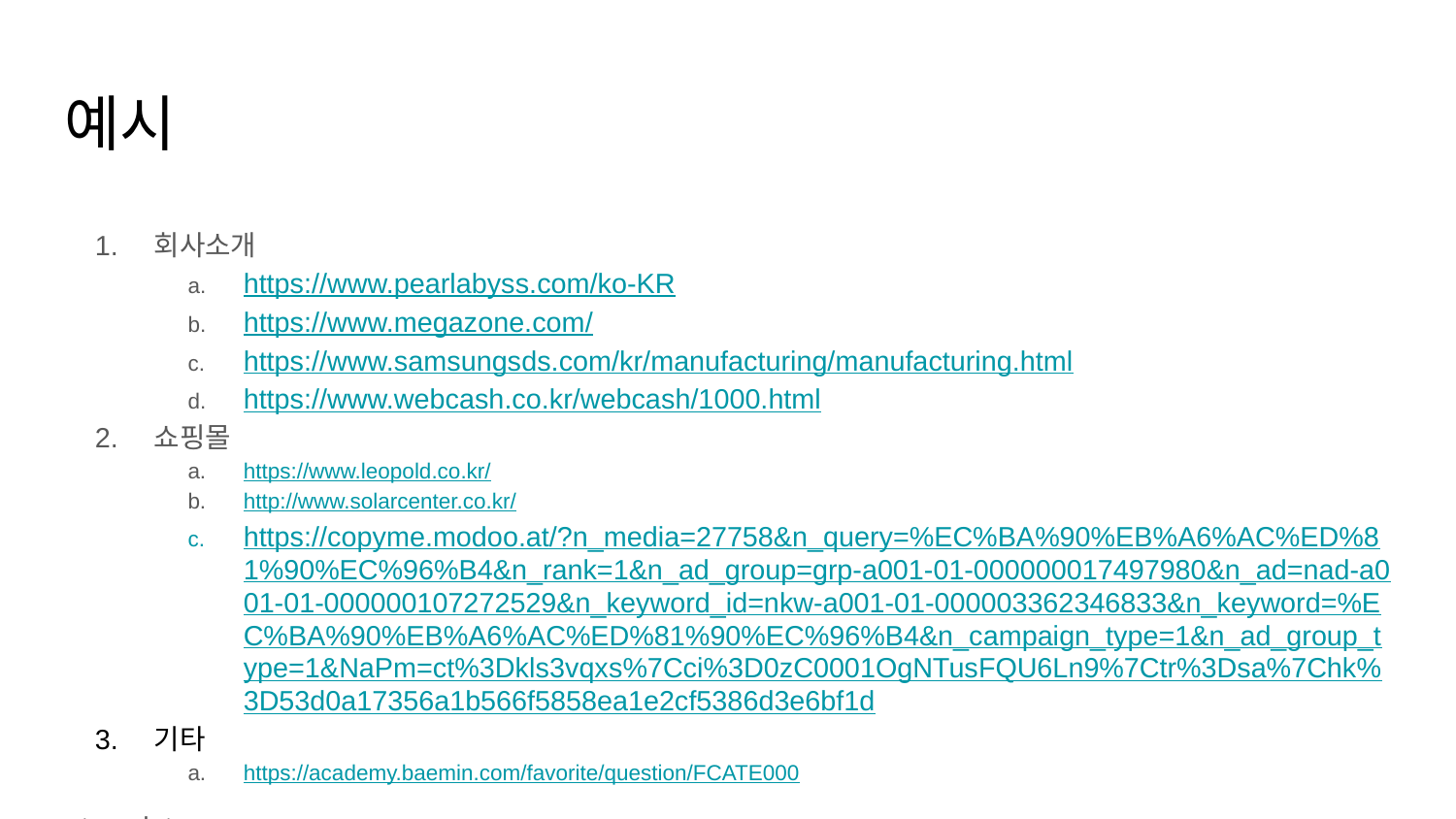

# 예시
회사소개
https://www.pearlabyss.com/ko-KR
https://www.megazone.com/
https://www.samsungsds.com/kr/manufacturing/manufacturing.html
https://www.webcash.co.kr/webcash/1000.html
쇼핑몰
https://www.leopold.co.kr/
http://www.solarcenter.co.kr/
https://copyme.modoo.at/?n_media=27758&n_query=%EC%BA%90%EB%A6%AC%ED%81%90%EC%96%B4&n_rank=1&n_ad_group=grp-a001-01-000000017497980&n_ad=nad-a001-01-000000107272529&n_keyword_id=nkw-a001-01-000003362346833&n_keyword=%EC%BA%90%EB%A6%AC%ED%81%90%EC%96%B4&n_campaign_type=1&n_ad_group_type=1&NaPm=ct%3Dkls3vqxs%7Cci%3D0zC0001OgNTusFQU6Ln9%7Ctr%3Dsa%7Chk%3D53d0a17356a1b566f5858ea1e2cf5386d3e6bf1d
기타
https://academy.baemin.com/favorite/question/FCATE000
- template
https://bootstrapmade.com/free-website-templates/